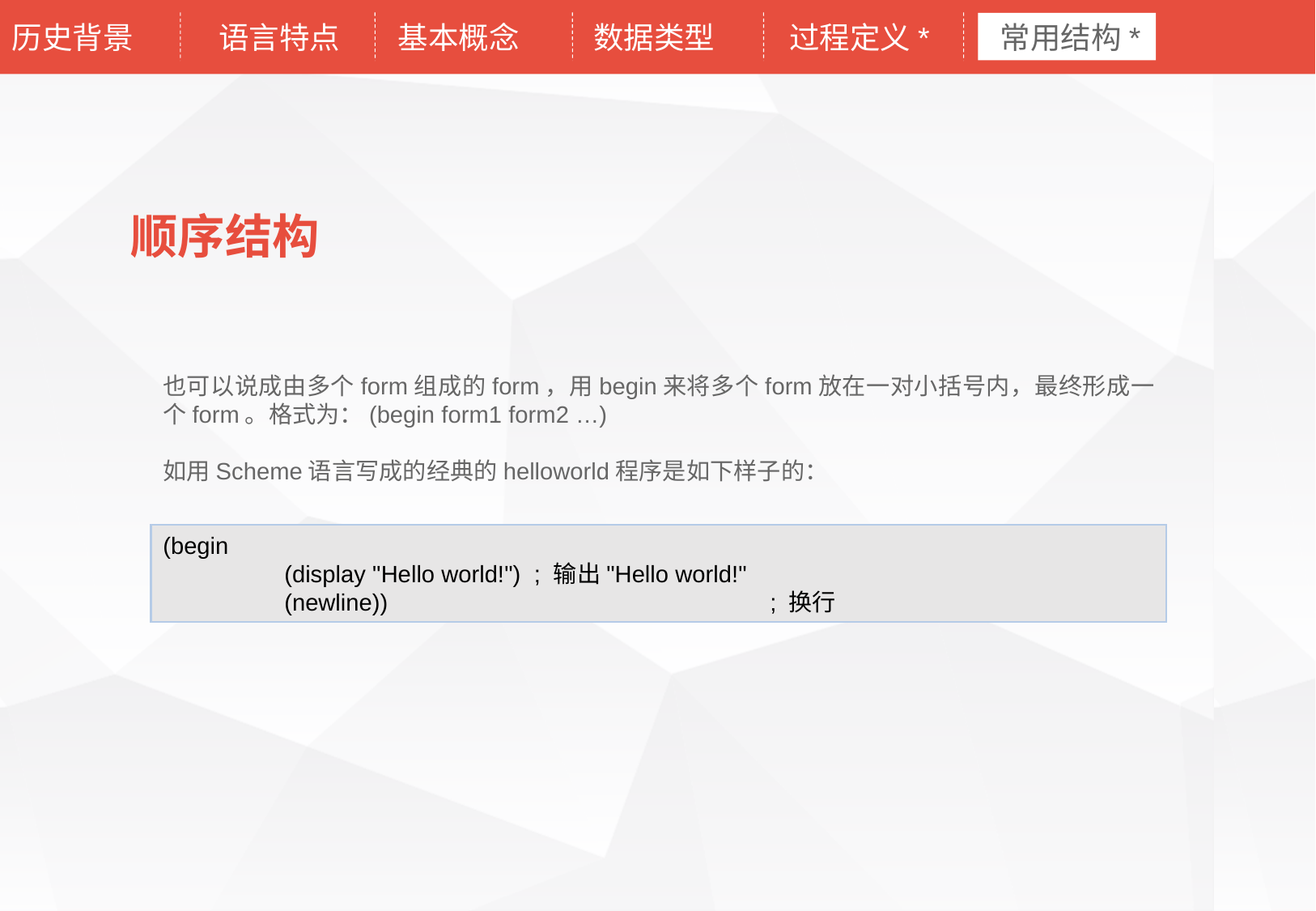

历史背景

语言特点

基本概念

数据类型

过程定义*

常用结构*

顺序结构
也可以说成由多个form组成的form，用begin来将多个form放在一对小括号内，最终形成一个form。格式为：(begin form1 form2 …)

如用Scheme语言写成的经典的helloworld程序是如下样子的：
(begin
	(display "Hello world!")  ; 输出"Hello world!"
	(newline))				; 换行